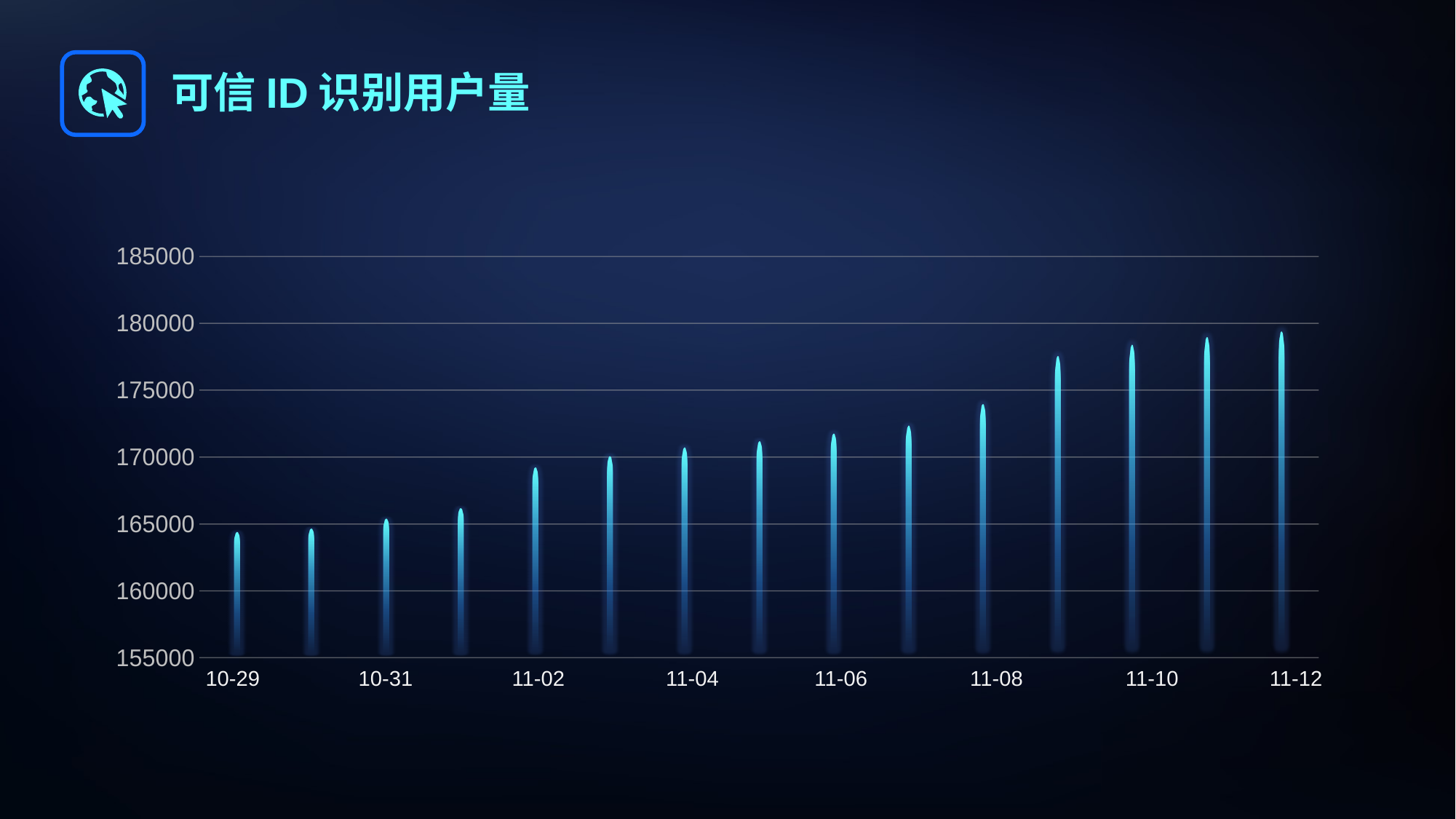

可信ID识别用户量

### Chart

| Category | 系列 1 |
|---|---|
| 43402.0 | 164660.0 |
| 43403.0 | 164969.0 |
| 43404.0 | 165743.0 |
| 43405.0 | 166552.0 |
| 43406.0 | 169688.0 |
| 43407.0 | 170557.0 |
| 43408.0 | 171190.0 |
| 43409.0 | 171693.0 |
| 43410.0 | 172306.0 |
| 43411.0 | 172919.0 |
| 43412.0 | 174562.0 |
| 43413.0 | 178274.0 |
| 43414.0 | 179183.0 |
| 43415.0 | 179761.0 |
| 43416.0 | 180202.0 |
10-29
11-06
11-08
11-10
11-02
10-31
11-04
11-12